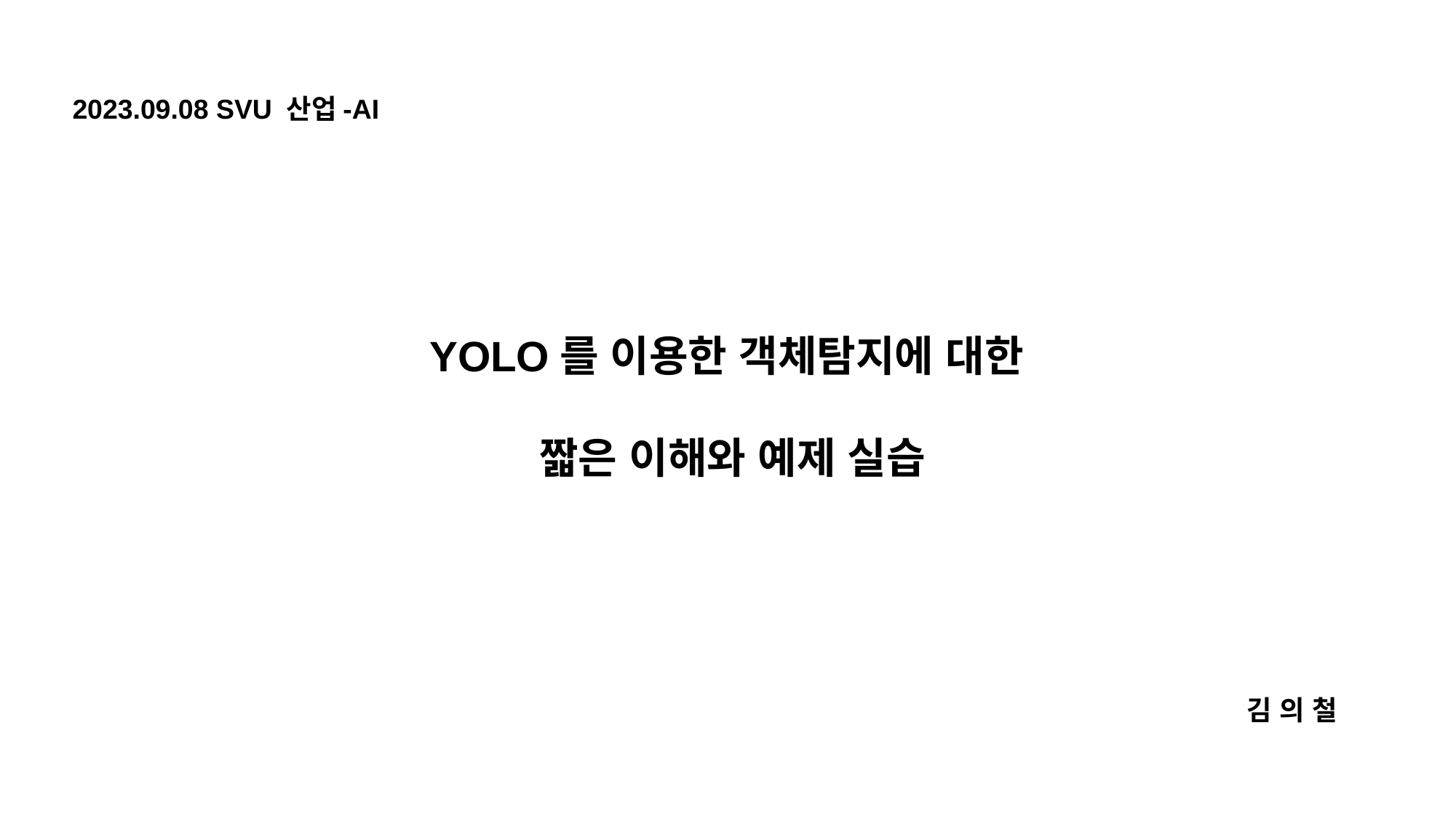

2023.09.08 SVU 산업-AI
YOLO를 이용한 객체탐지에 대한
짧은 이해와 예제 실습
김 의 철